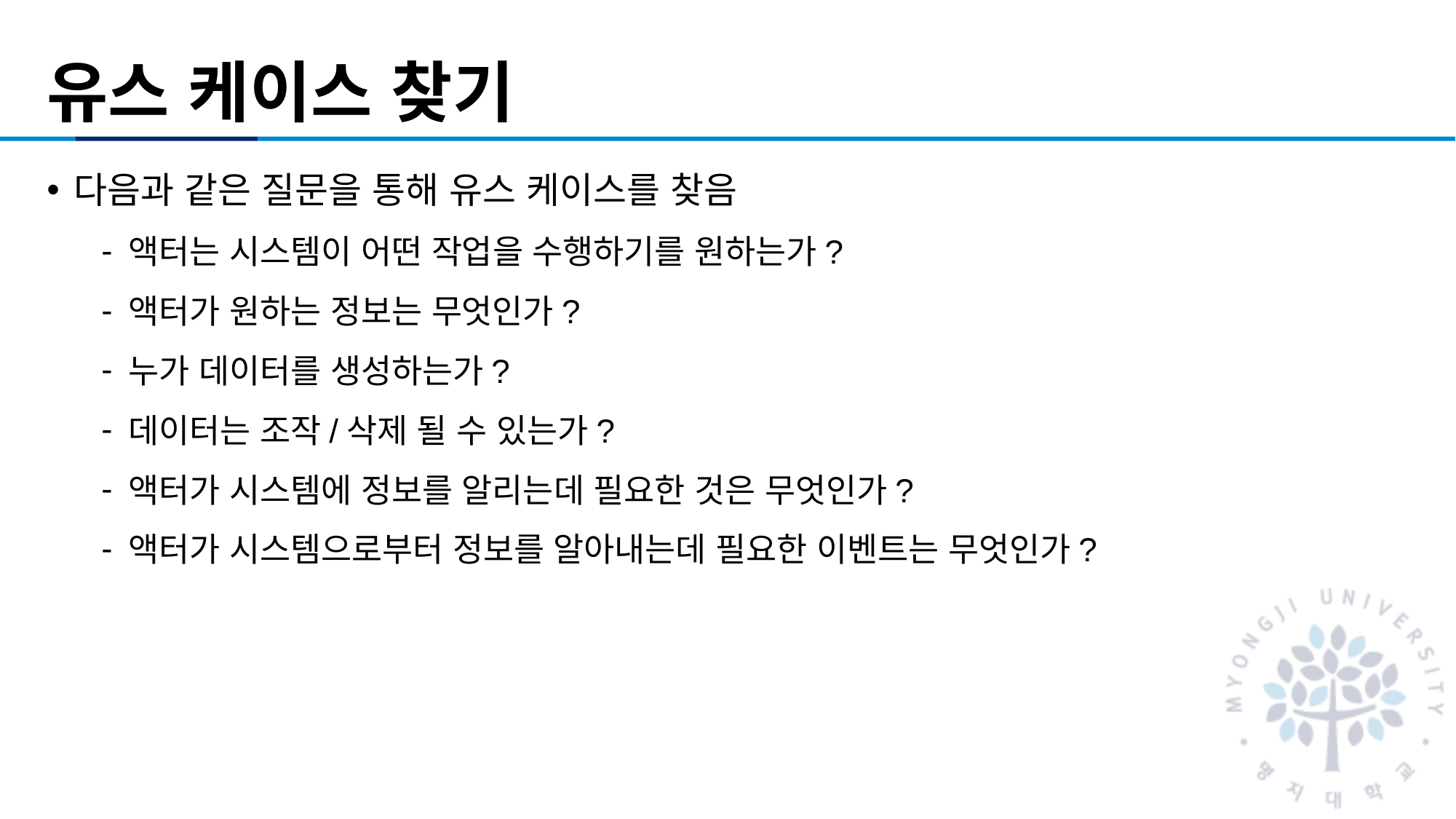

# 유스 케이스 찾기
다음과 같은 질문을 통해 유스 케이스를 찾음
액터는 시스템이 어떤 작업을 수행하기를 원하는가?
액터가 원하는 정보는 무엇인가?
누가 데이터를 생성하는가?
데이터는 조작/삭제 될 수 있는가?
액터가 시스템에 정보를 알리는데 필요한 것은 무엇인가?
액터가 시스템으로부터 정보를 알아내는데 필요한 이벤트는 무엇인가?